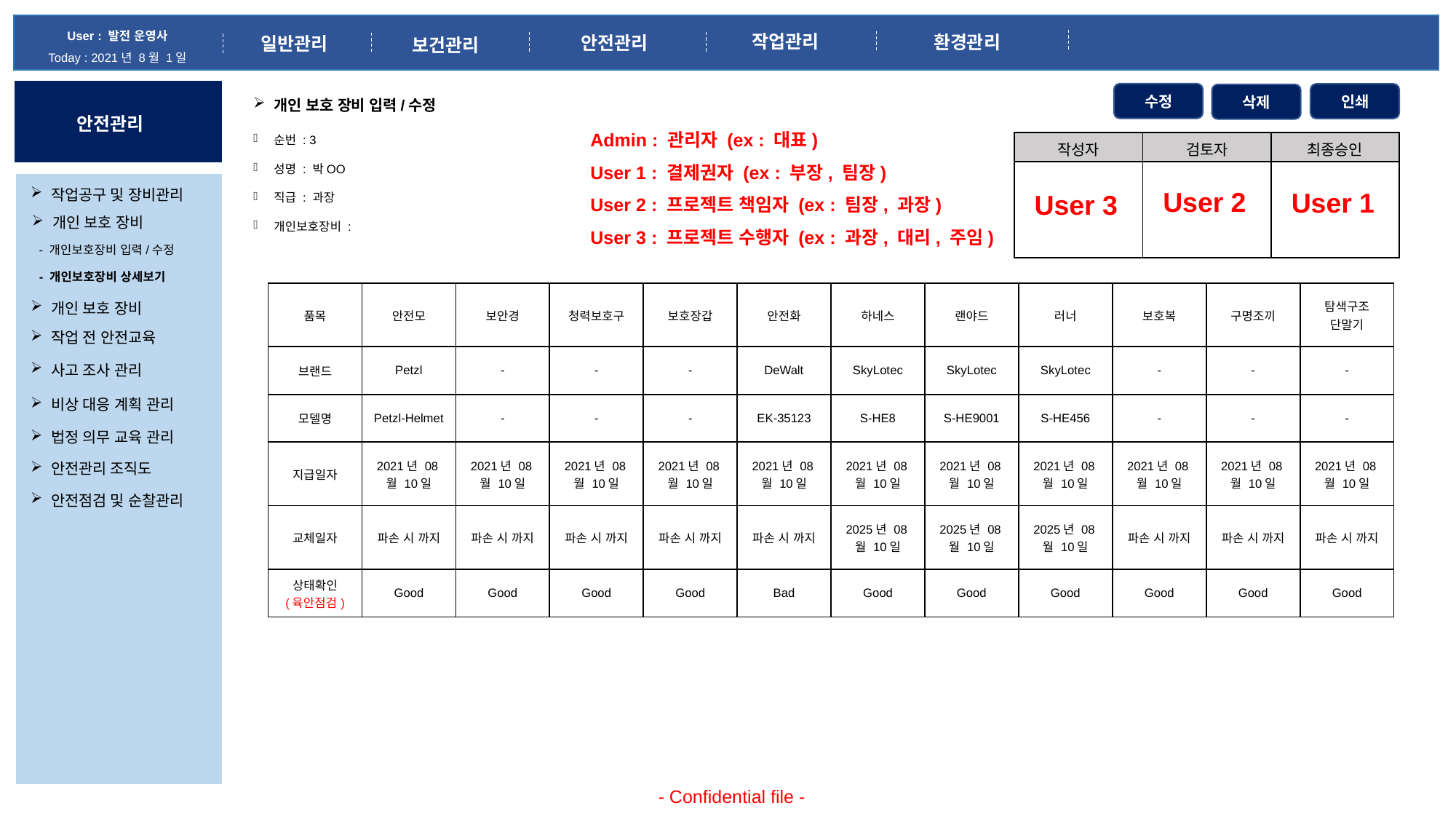

User : 발전 운영사
Today : 2021년 8월 1일
작업관리
환경관리
안전관리
일반관리
보건관리

수정
인쇄
삭제
개인 보호 장비 입력/수정

순번 : 3

성명 : 박OO

직급 : 과장

개인보호장비 :
안전관리
Admin : 관리자 (ex : 대표)
User 1 : 결제권자 (ex : 부장, 팀장)
User 2 : 프로젝트 책임자 (ex : 팀장, 과장)
User 3 : 프로젝트 수행자 (ex : 과장, 대리, 주임)
| 작성자 | 검토자 | 최종승인 |
| --- | --- | --- |
|  |  |  |

User 2
작업공구 및 장비관리
User 1
User 3
개인 보호 장비
- 개인보호장비 입력/수정
- 개인보호장비 상세보기
| 품목 | 안전모 | 보안경 | 청력보호구 | 보호장갑 | 안전화 | 하네스 | 랜야드 | 러너 | 보호복 | 구명조끼 | 탐색구조 단말기 |
| --- | --- | --- | --- | --- | --- | --- | --- | --- | --- | --- | --- |
| 브랜드 | Petzl | - | - | - | DeWalt | SkyLotec | SkyLotec | SkyLotec | - | - | - |
| 모델명 | Petzl-Helmet | - | - | - | EK-35123 | S-HE8 | S-HE9001 | S-HE456 | - | - | - |
| 지급일자 | 2021년 08월 10일 | 2021년 08월 10일 | 2021년 08월 10일 | 2021년 08월 10일 | 2021년 08월 10일 | 2021년 08월 10일 | 2021년 08월 10일 | 2021년 08월 10일 | 2021년 08월 10일 | 2021년 08월 10일 | 2021년 08월 10일 |
| 교체일자 | 파손 시 까지 | 파손 시 까지 | 파손 시 까지 | 파손 시 까지 | 파손 시 까지 | 2025년 08월 10일 | 2025년 08월 10일 | 2025년 08월 10일 | 파손 시 까지 | 파손 시 까지 | 파손 시 까지 |
| 상태확인 (육안점검) | Good | Good | Good | Good | Bad | Good | Good | Good | Good | Good | Good |
개인 보호 장비
작업 전 안전교육
사고 조사 관리
비상 대응 계획 관리
법정 의무 교육 관리
안전관리 조직도
안전점검 및 순찰관리
- Confidential file -